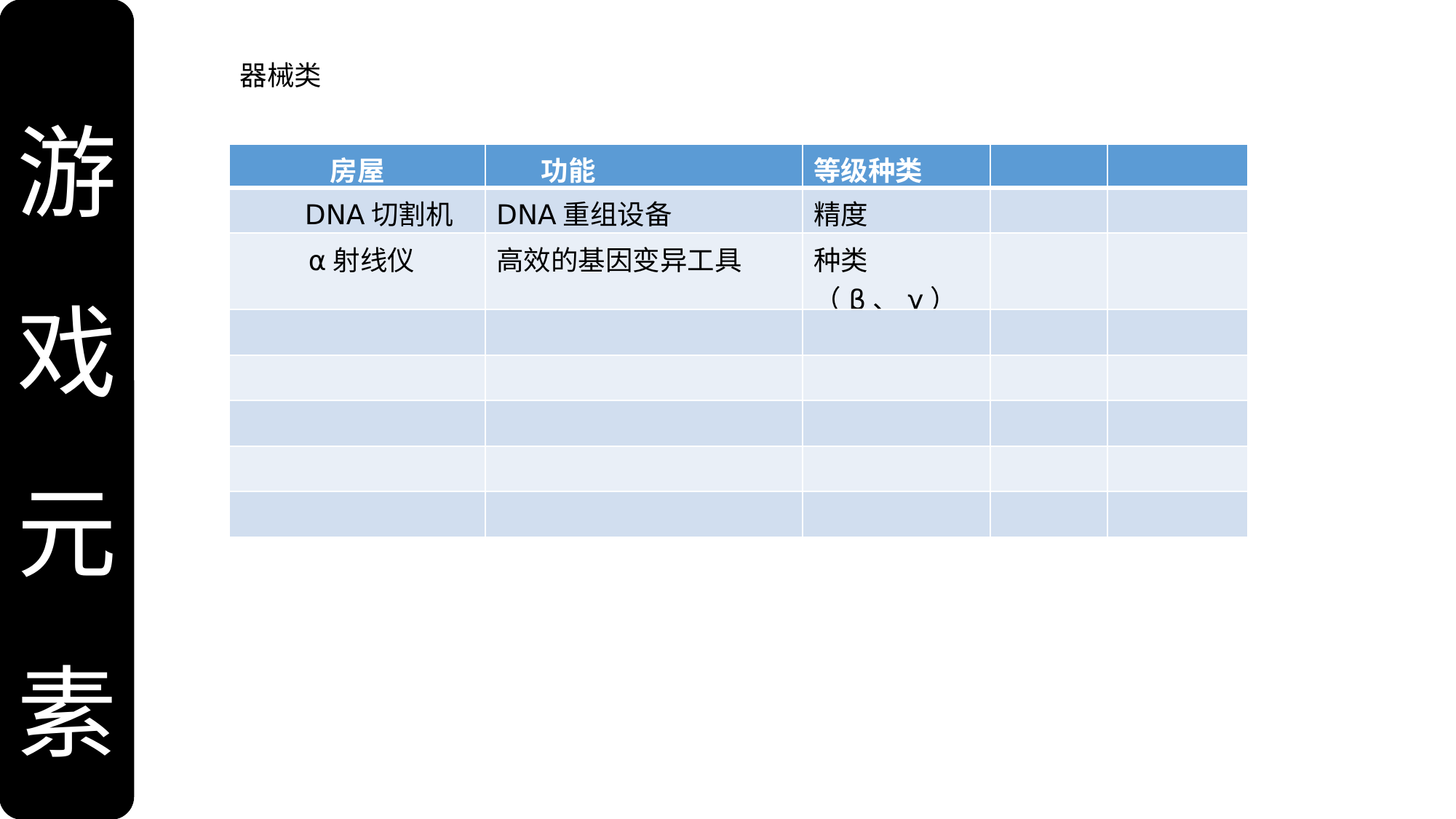

游
戏
元素
器械类

| 房屋 | 功能 | 等级种类 |  |  |
| --- | --- | --- | --- | --- |
| DNA切割机 | DNA重组设备 | 精度 |  |  |
| α射线仪 | 高效的基因变异工具 | 种类（β、γ） |  |  |
|  |  |  |  |  |
|  |  |  |  |  |
|  |  |  |  |  |
|  |  |  |  |  |
|  |  |  |  |  |